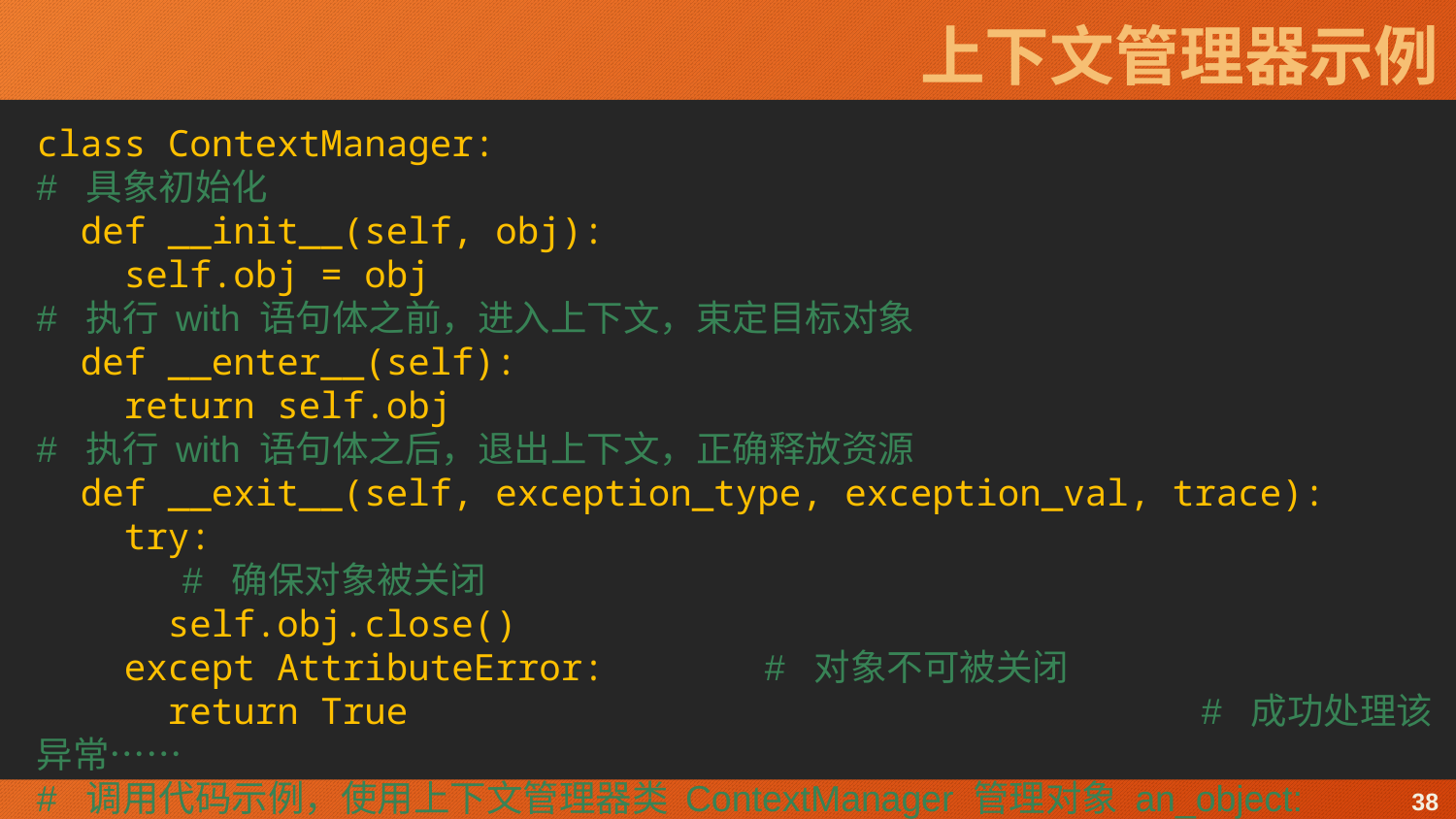

# 上下文管理器示例
class ContextManager:
#  具象初始化
  def __init__(self, obj):
    self.obj = obj
#  执行 with 语句体之前，进入上下文，束定目标对象
  def __enter__(self):
    return self.obj
#  执行 with 语句体之后，退出上下文，正确释放资源
  def __exit__(self, exception_type, exception_val, trace):
    try:									#  确保对象被关闭
      self.obj.close()
    except AttributeError:		#  对象不可被关闭
      return True						#  成功处理该异常……
#  调用代码示例，使用上下文管理器类 ContextManager 管理对象 an_object:
#  with ContextManager(an_object) as c:

38